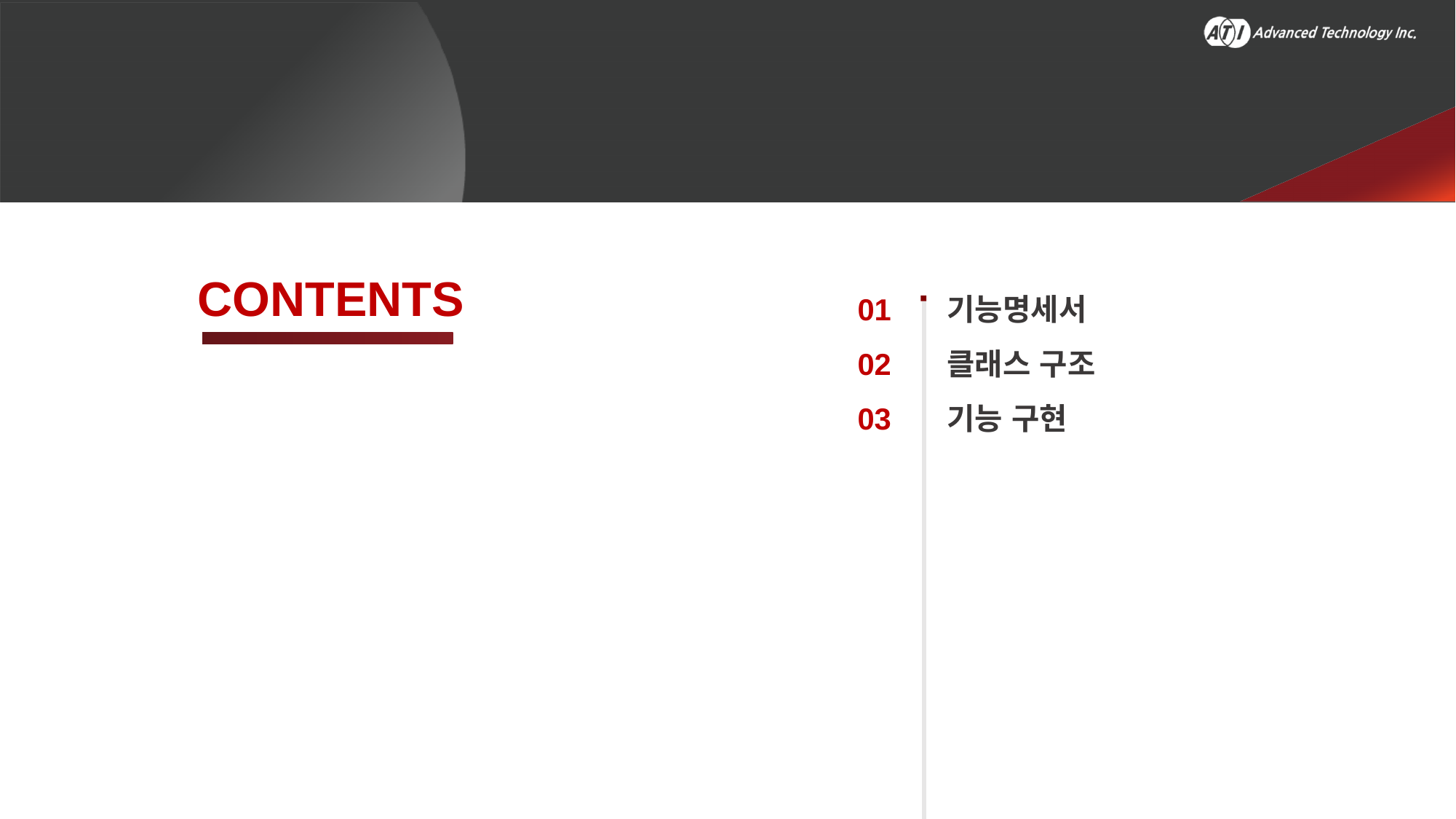

01
02
03

기능명세서
클래스 구조
기능 구현